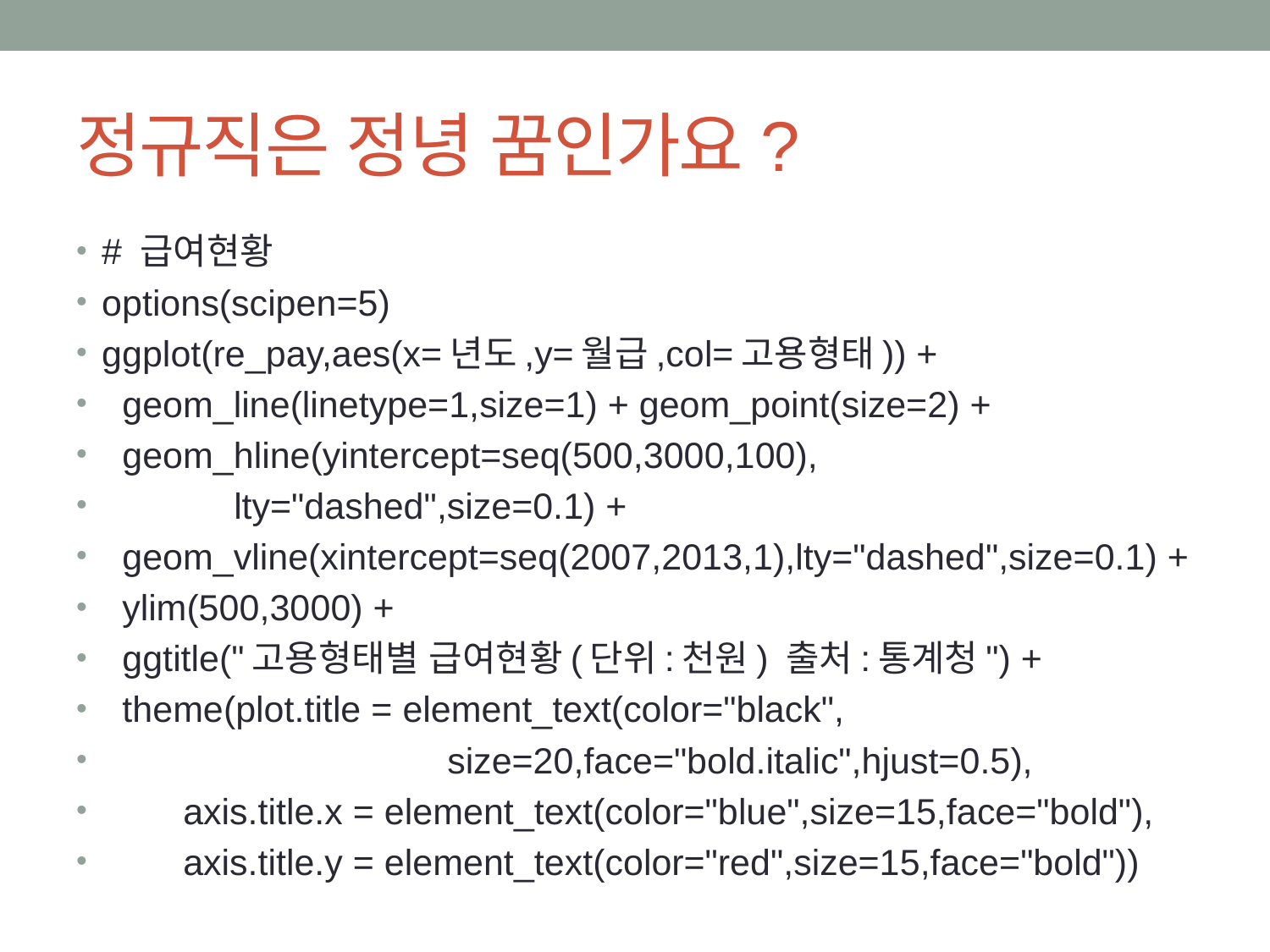

# 정규직은 정녕 꿈인가요?
# 급여현황
options(scipen=5)
ggplot(re_pay,aes(x=년도,y=월급,col=고용형태)) +
  geom_line(linetype=1,size=1) + geom_point(size=2) +
  geom_hline(yintercept=seq(500,3000,100),
             lty="dashed",size=0.1) +
  geom_vline(xintercept=seq(2007,2013,1),lty="dashed",size=0.1) +
  ylim(500,3000) +
  ggtitle("고용형태별 급여현황(단위:천원) 출처:통계청") +
  theme(plot.title = element_text(color="black",
                                  size=20,face="bold.italic",hjust=0.5),
        axis.title.x = element_text(color="blue",size=15,face="bold"),
        axis.title.y = element_text(color="red",size=15,face="bold"))